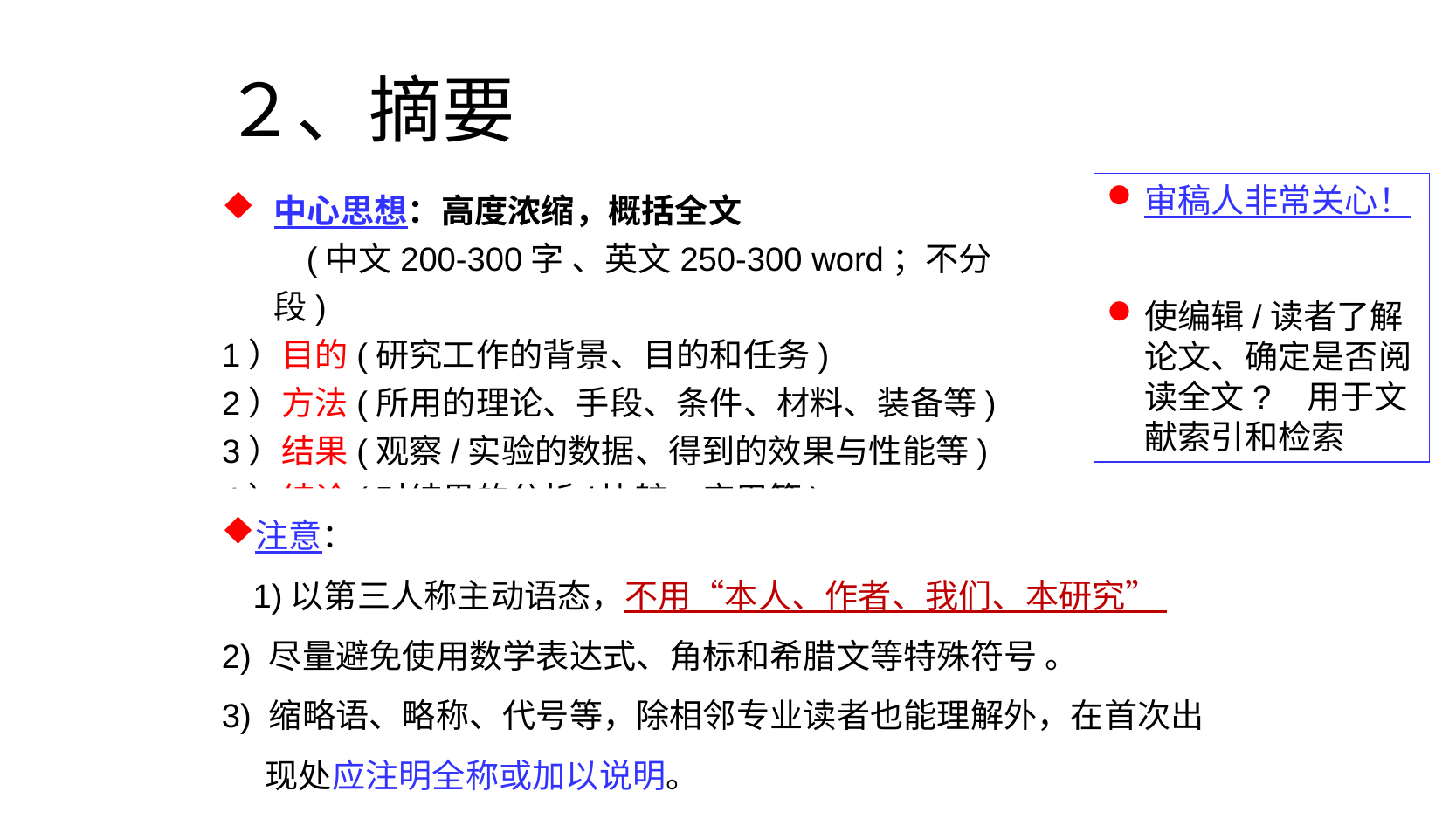

２、摘要
审稿人非常关心！

使编辑/读者了解论文、确定是否阅读全文?   用于文献索引和检索
中心思想：高度浓缩，概括全文
         (中文200-300字 、英文250-300 word；不分段)
1）目的(研究工作的背景、目的和任务)
2）方法(所用的理论、手段、条件、材料、装备等)
3）结果(观察/实验的数据、得到的效果与性能等)
4）结论(对结果的分析/比较、应用等)．
注意：
1)以第三人称主动语态，不用“本人、作者、我们、本研究”
2) 尽量避免使用数学表达式、角标和希腊文等特殊符号 。
3) 缩略语、略称、代号等，除相邻专业读者也能理解外，在首次出现处应注明全称或加以说明。